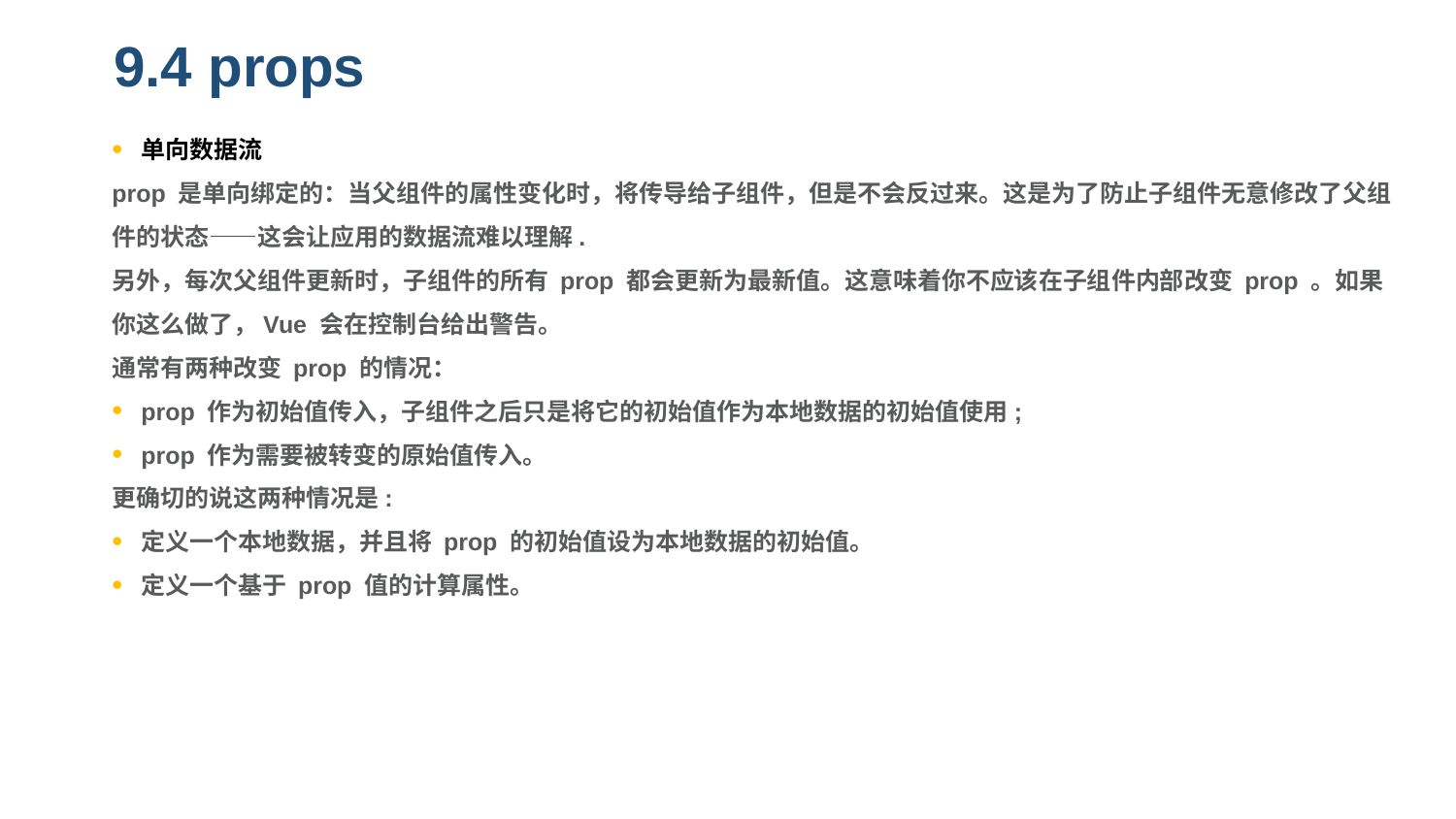

# 9.4 props
单向数据流
prop 是单向绑定的：当父组件的属性变化时，将传导给子组件，但是不会反过来。这是为了防止子组件无意修改了父组件的状态——这会让应用的数据流难以理解.
另外，每次父组件更新时，子组件的所有 prop 都会更新为最新值。这意味着你不应该在子组件内部改变 prop 。如果你这么做了，Vue 会在控制台给出警告。
通常有两种改变 prop 的情况：
prop 作为初始值传入，子组件之后只是将它的初始值作为本地数据的初始值使用;
prop 作为需要被转变的原始值传入。
更确切的说这两种情况是:
定义一个本地数据，并且将 prop 的初始值设为本地数据的初始值。
定义一个基于 prop 值的计算属性。

85